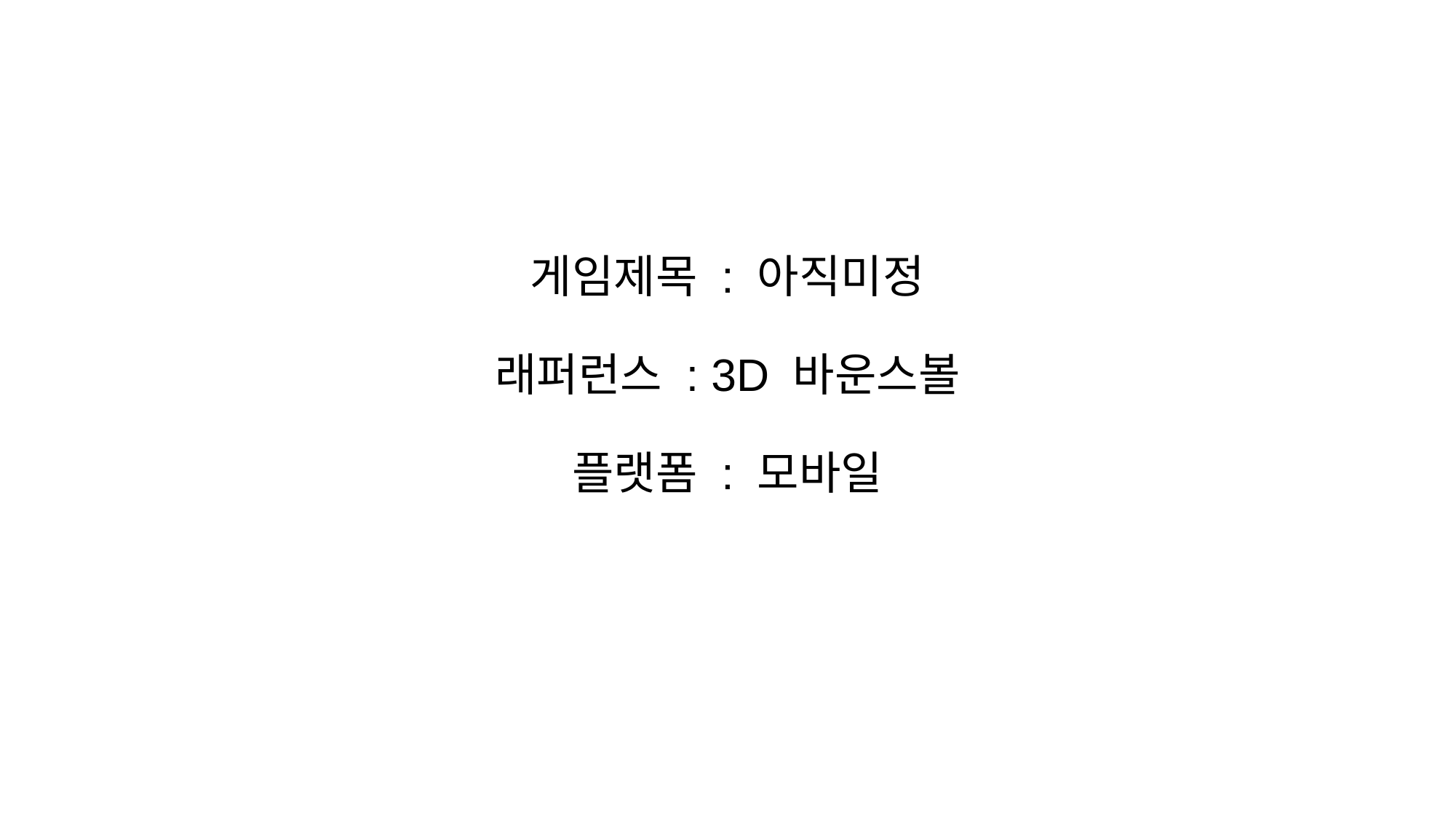

# 게임제목 : 아직미정 래퍼런스 : 3D 바운스볼 플랫폼 : 모바일